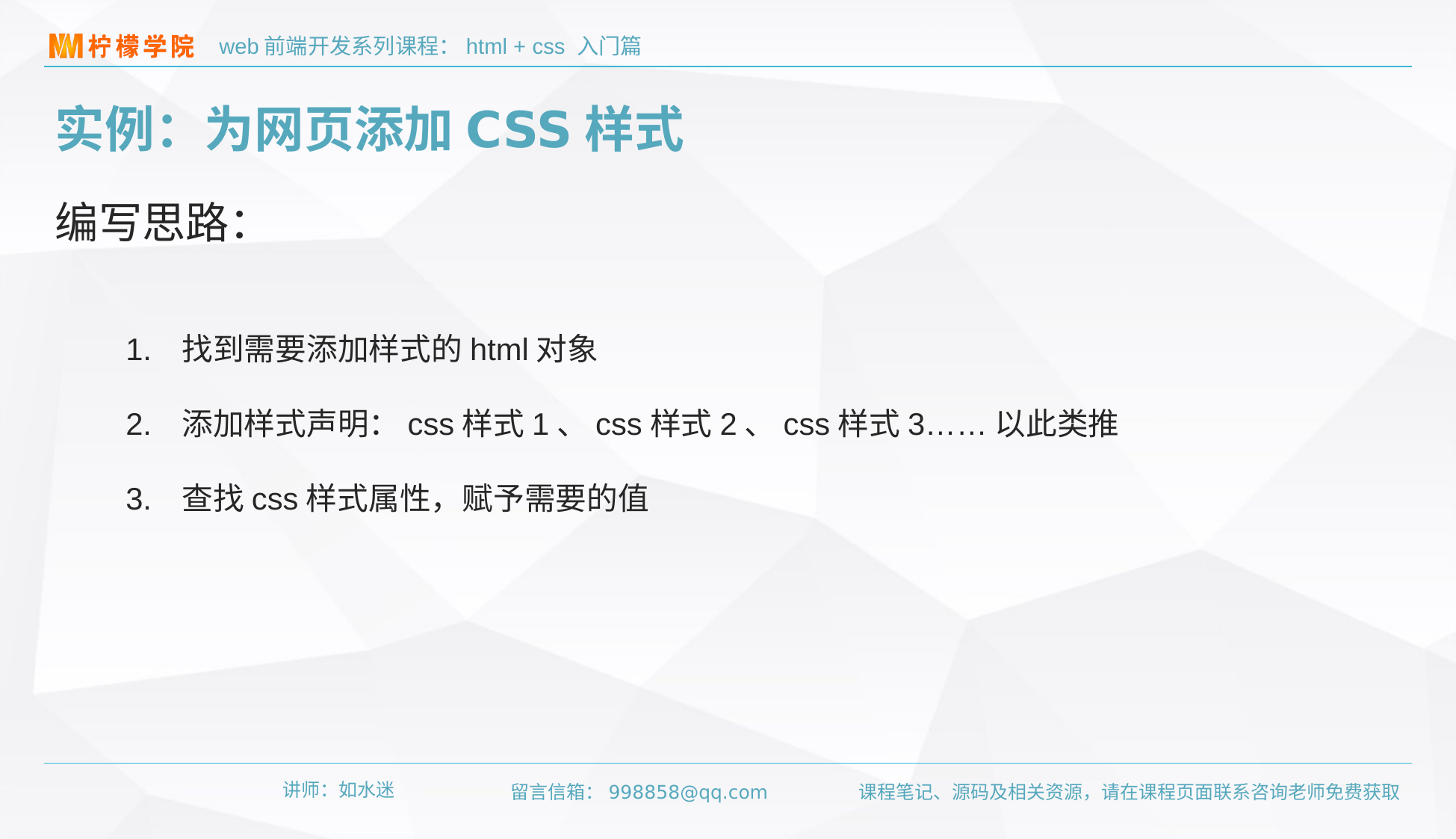

实例：为网页添加CSS样式
编写思路：
找到需要添加样式的html对象
添加样式声明：css样式1、css样式2、css样式3……以此类推
查找css样式属性，赋予需要的值